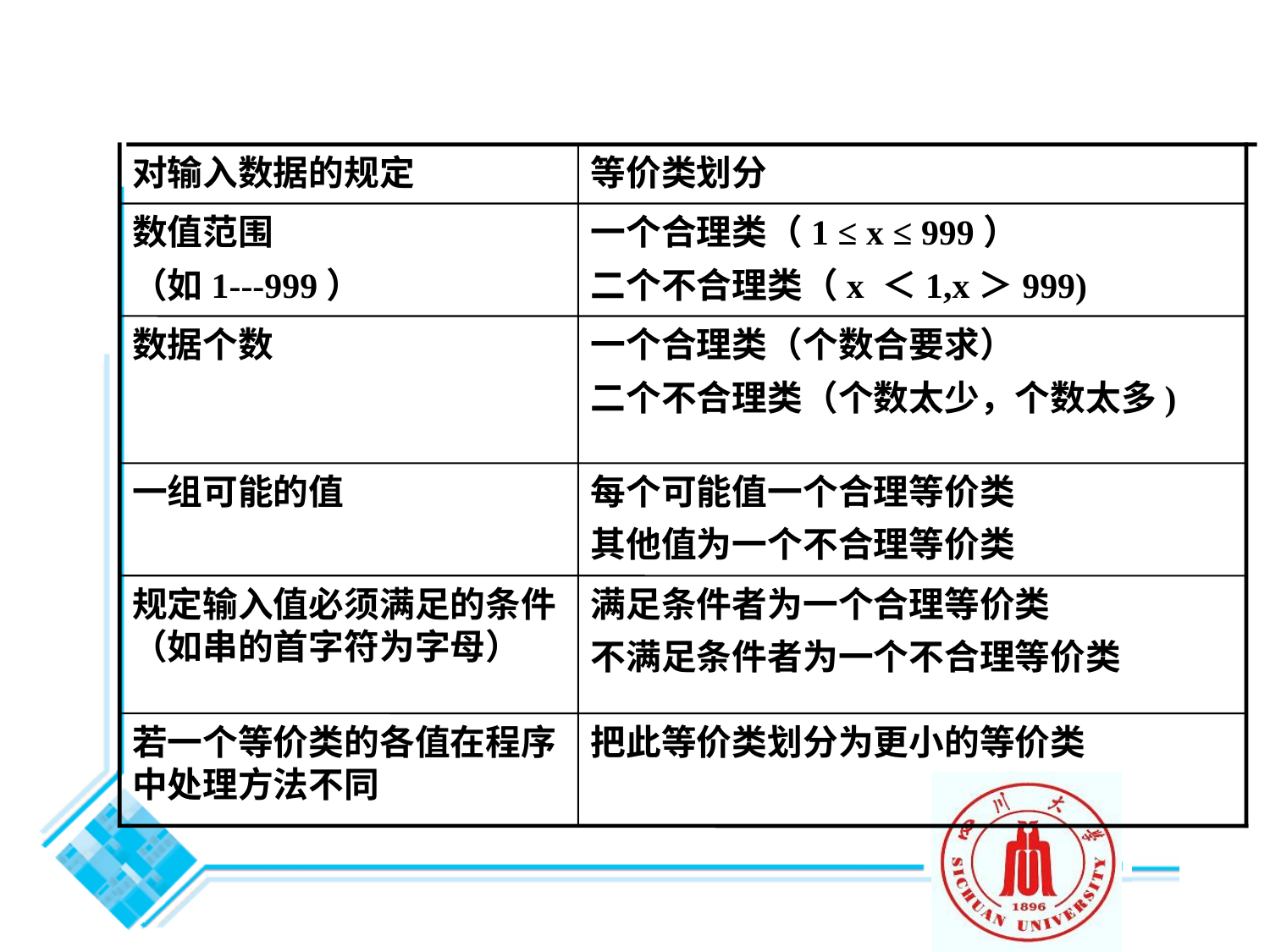

对输入数据的规定

等价类划分

数值范围
（如1---999）

一个合理类（1 ≤ x ≤ 999）
二个不合理类（x ＜1,x＞999)
数据个数

一个合理类（个数合要求）
二个不合理类（个数太少，个数太多)
一组可能的值

每个可能值一个合理等价类
其他值为一个不合理等价类
规定输入值必须满足的条件（如串的首字符为字母）

满足条件者为一个合理等价类
不满足条件者为一个不合理等价类
若一个等价类的各值在程序中处理方法不同

把此等价类划分为更小的等价类